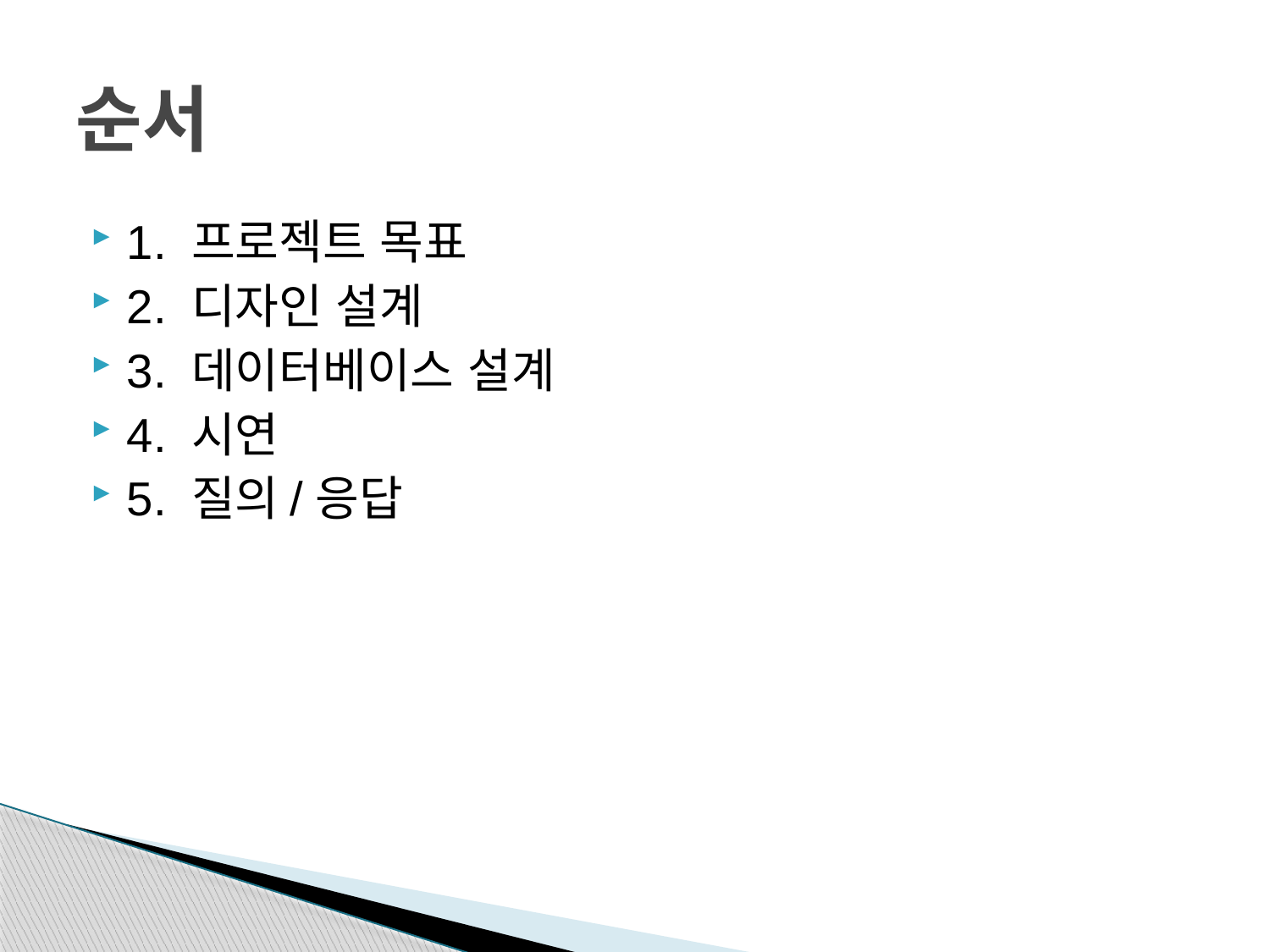

# 순서
1. 프로젝트 목표
2. 디자인 설계
3. 데이터베이스 설계
4. 시연
5. 질의/응답